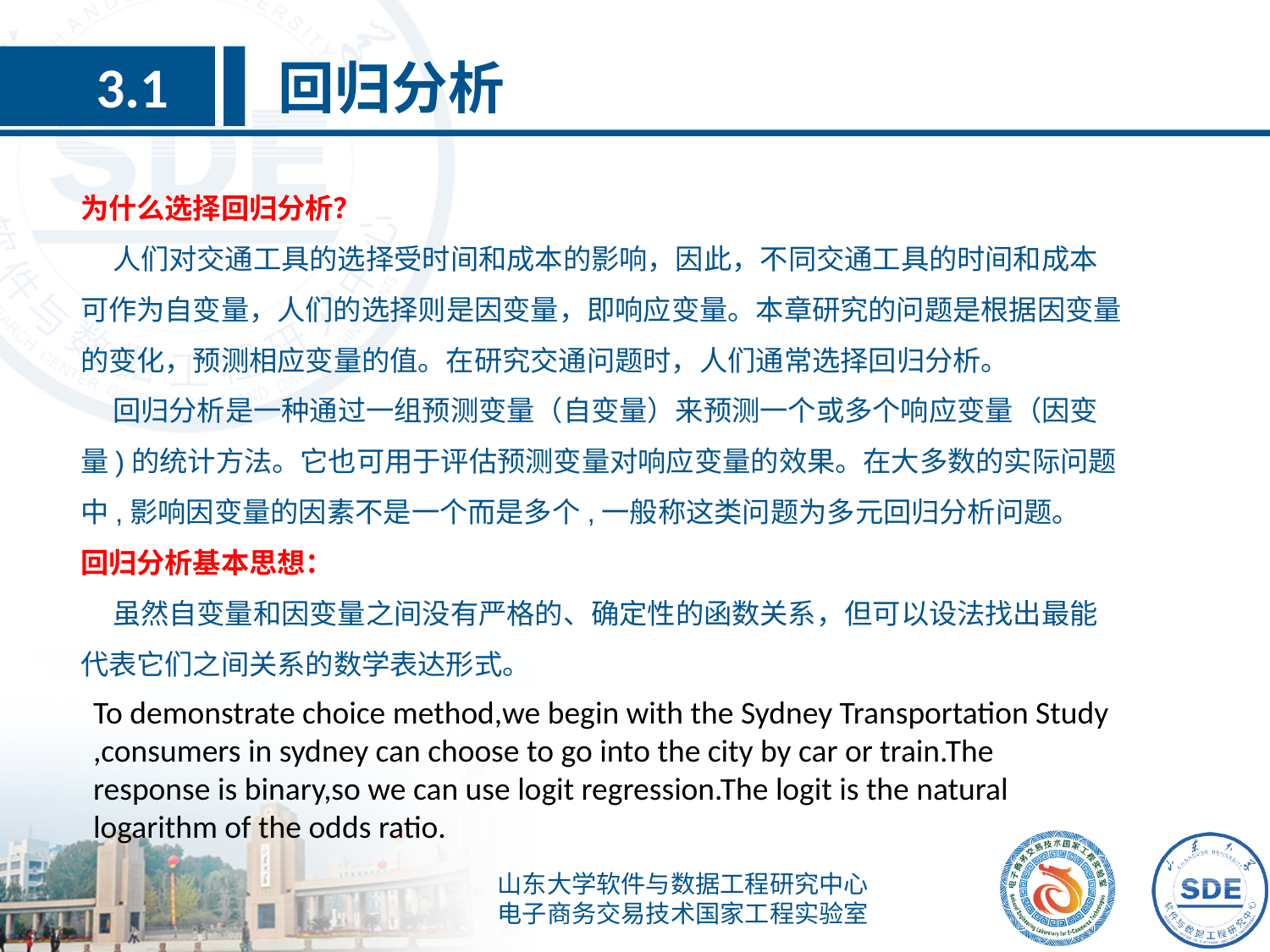

回归分析
3.1
为什么选择回归分析？
    人们对交通工具的选择受时间和成本的影响，因此，不同交通工具的时间和成本可作为自变量，人们的选择则是因变量，即响应变量。本章研究的问题是根据因变量的变化，预测相应变量的值。在研究交通问题时，人们通常选择回归分析。
    回归分析是一种通过一组预测变量（自变量）来预测一个或多个响应变量（因变量)的统计方法。它也可用于评估预测变量对响应变量的效果。在大多数的实际问题中,影响因变量的因素不是一个而是多个,一般称这类问题为多元回归分析问题。
回归分析基本思想：
    虽然自变量和因变量之间没有严格的、确定性的函数关系，但可以设法找出最能代表它们之间关系的数学表达形式。
To demonstrate choice method,we begin with the Sydney Transportation Study ,consumers in sydney can choose to go into the city by car or train.The response is binary,so we can use logit regression.The logit is the natural logarithm of the odds ratio.